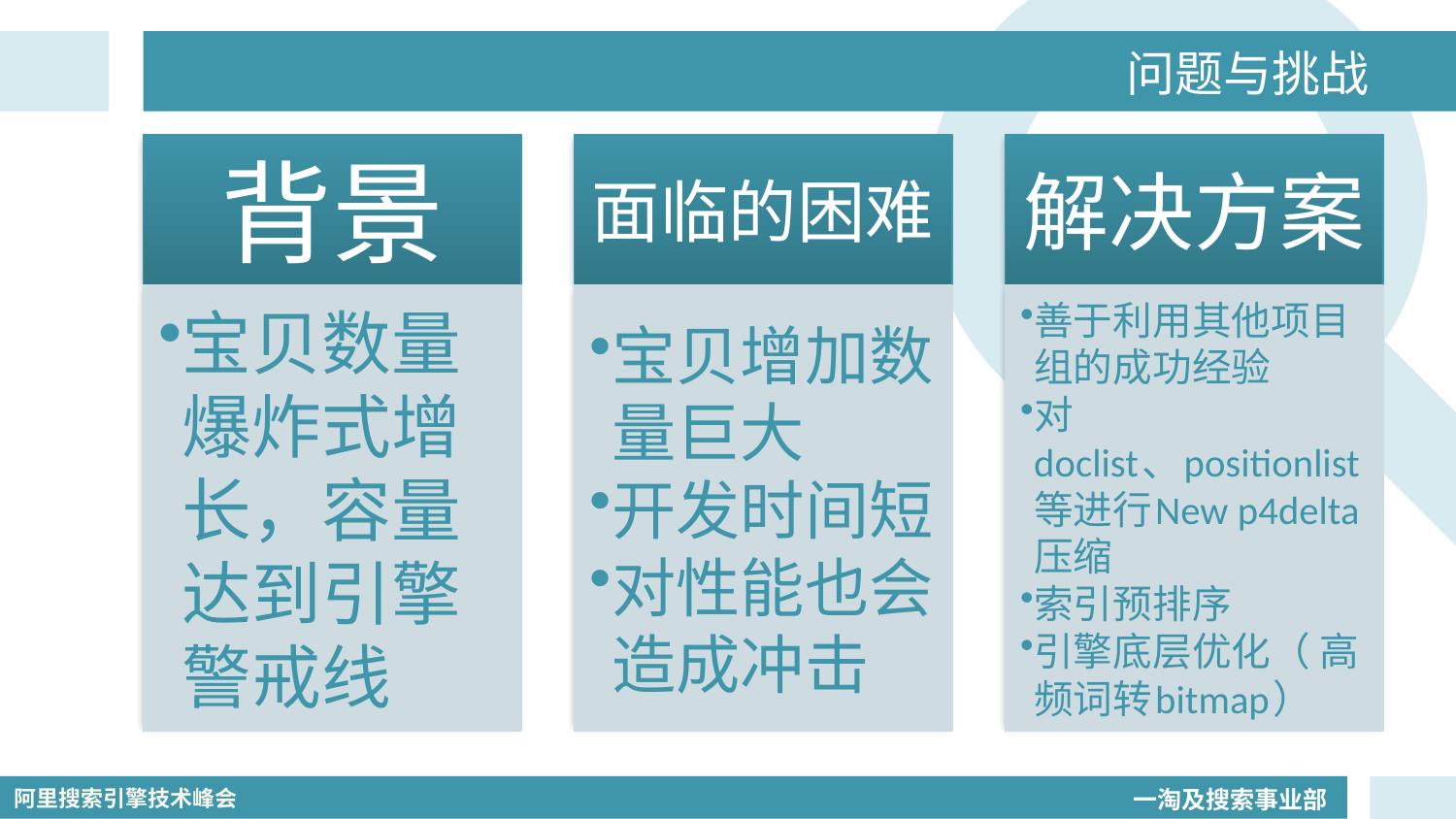

# 问题与挑战
背景
面临的困难
宝贝增加数量巨大
开发时间短
对性能也会造成冲击
解决方案
善于利用其他项目组的成功经验
对doclist、positionlist等进行New p4delta压缩
索引预排序
引擎底层优化（ 高频词转bitmap）
宝贝数量爆炸式增长，容量达到引擎警戒线